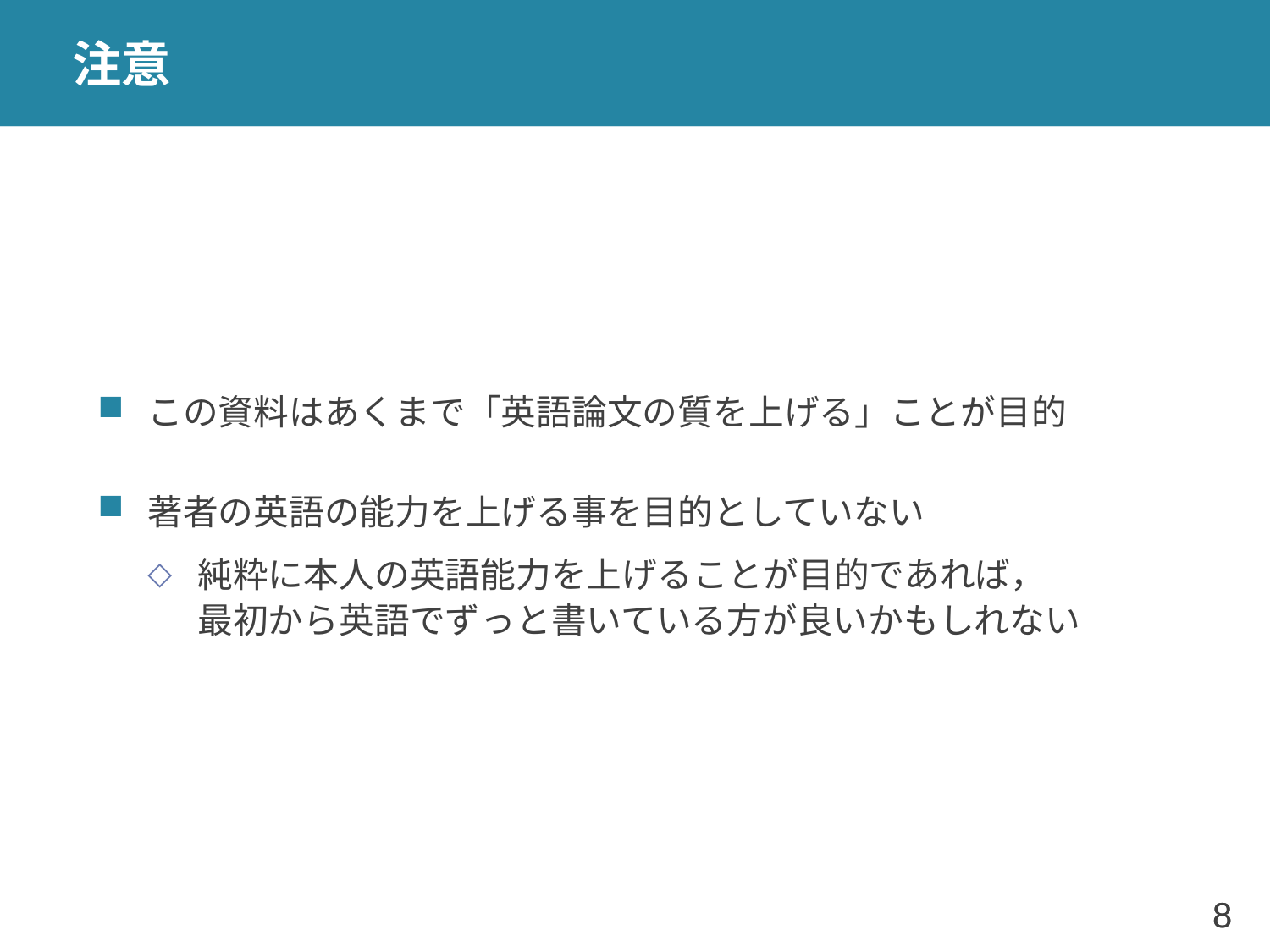

# 注意
この資料はあくまで「英語論文の質を上げる」ことが目的
著者の英語の能力を上げる事を目的としていない
純粋に本人の英語能力を上げることが目的であれば，
最初から英語でずっと書いている方が良いかもしれない